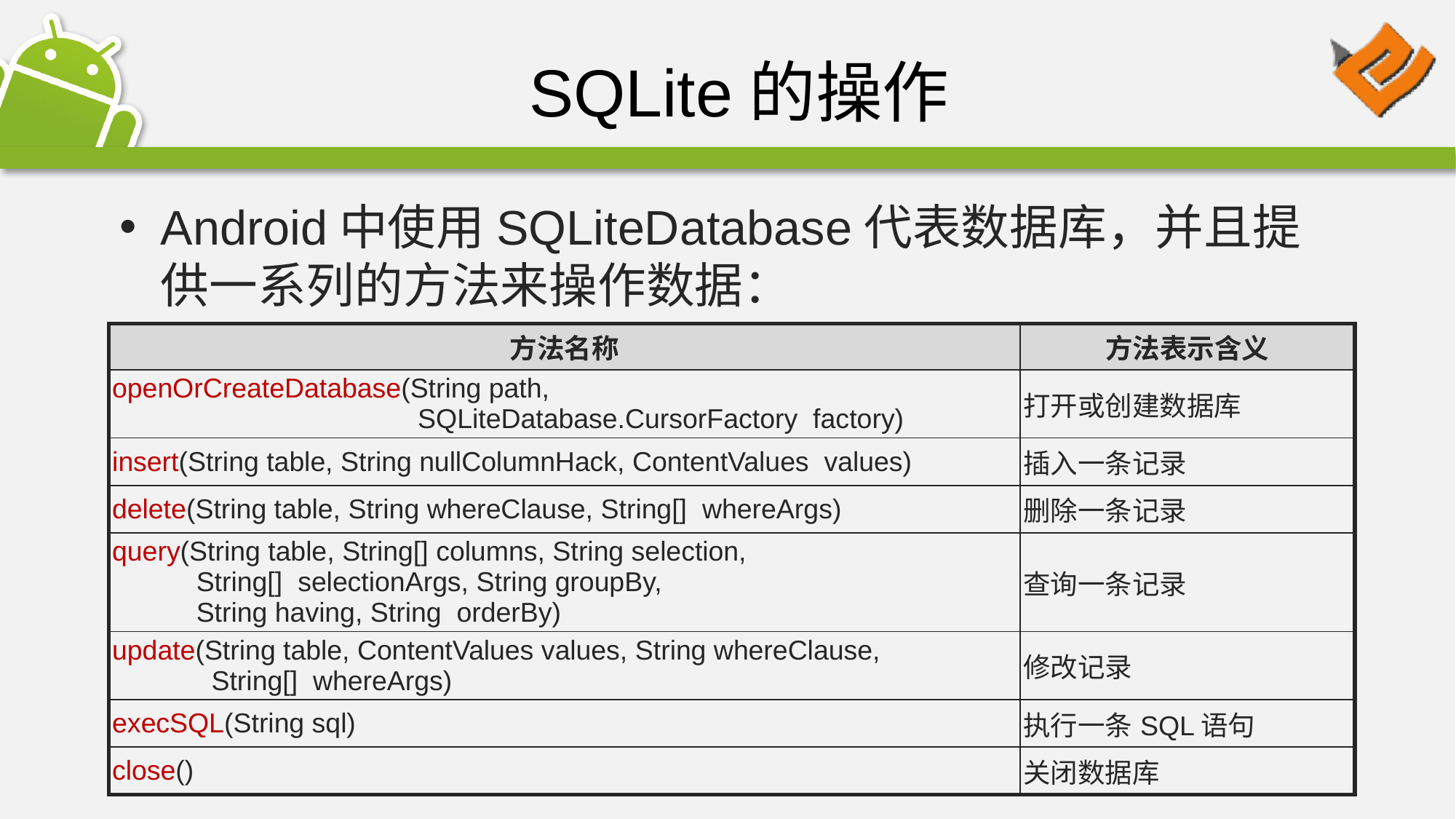

# SQLite的操作
Android中使用SQLiteDatabase代表数据库，并且提供一系列的方法来操作数据：
| 方法名称 | 方法表示含义 |
| --- | --- |
| openOrCreateDatabase(String path, SQLiteDatabase.CursorFactory  factory) | 打开或创建数据库 |
| insert(String table, String nullColumnHack, ContentValues  values) | 插入一条记录 |
| delete(String table, String whereClause, String[]  whereArgs) | 删除一条记录 |
| query(String table, String[] columns, String selection, String[]  selectionArgs, String groupBy, String having, String  orderBy) | 查询一条记录 |
| update(String table, ContentValues values, String whereClause, String[]  whereArgs) | 修改记录 |
| execSQL(String sql) | 执行一条SQL语句 |
| close() | 关闭数据库 |